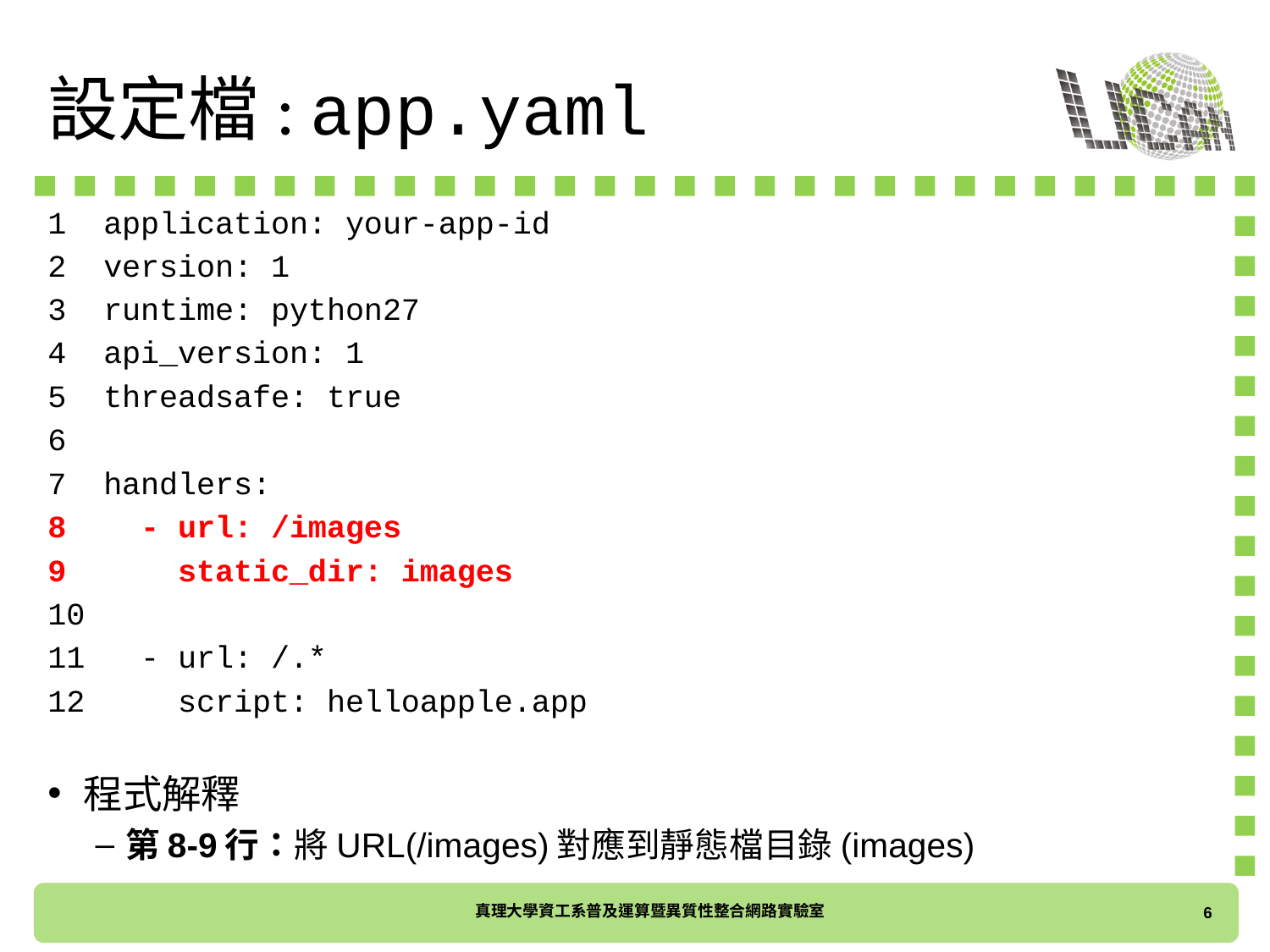

# 設定檔: app.yaml
1  application: your-app-id
2  version: 1
3  runtime: python27
4  api_version: 1
5  threadsafe: true
6
7  handlers:
8    - url: /images
9      static_dir: images
10
11   - url: /.*
12     script: helloapple.app

程式解釋
第8-9行：將URL(/images)對應到靜態檔目錄(images)

6
真理大學資工系普及運算暨異質性整合網路實驗室